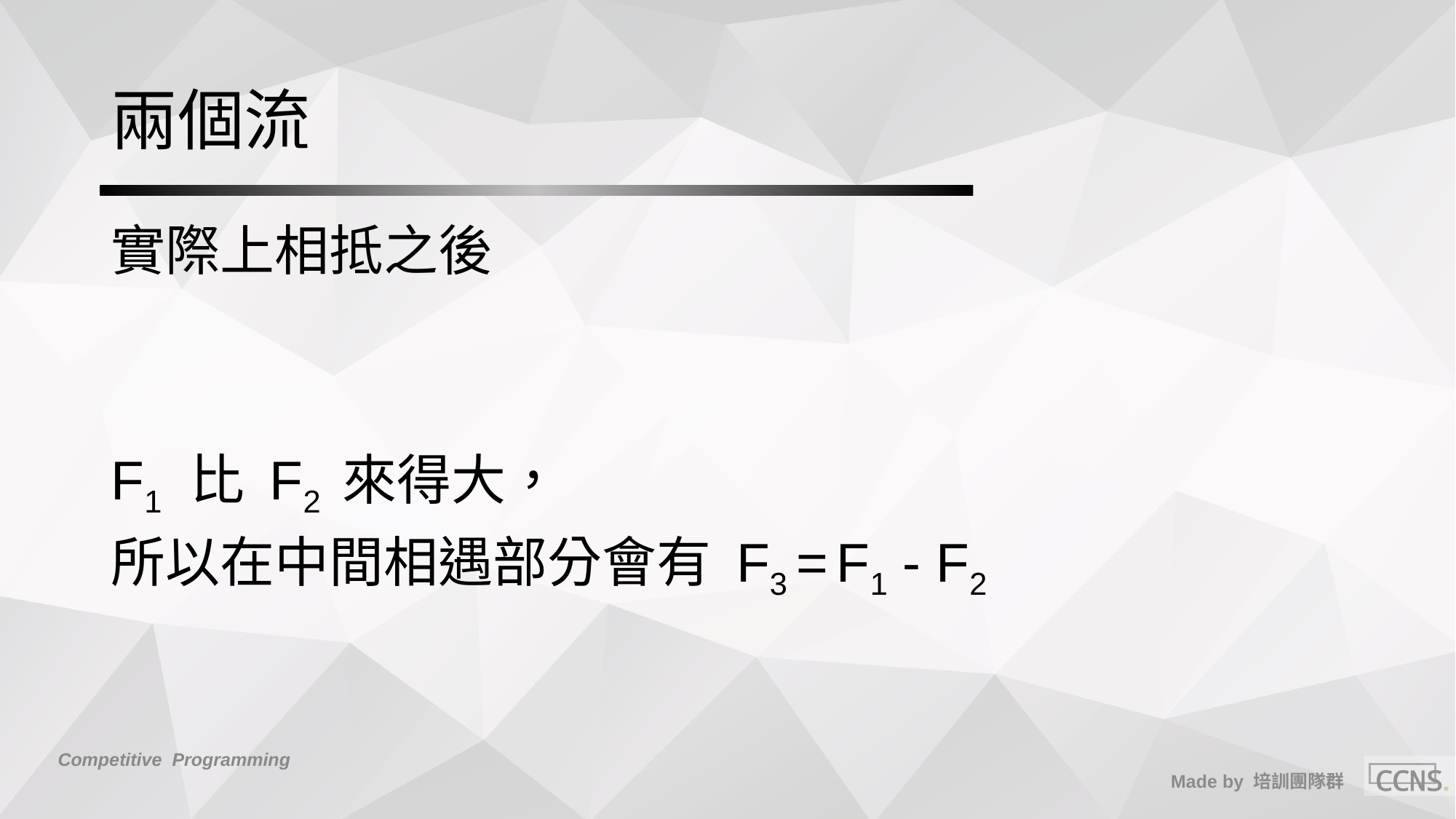

# 兩個流
實際上相抵之後

F1 比 F2 來得大，
所以在中間相遇部分會有 F3 = F1 - F2